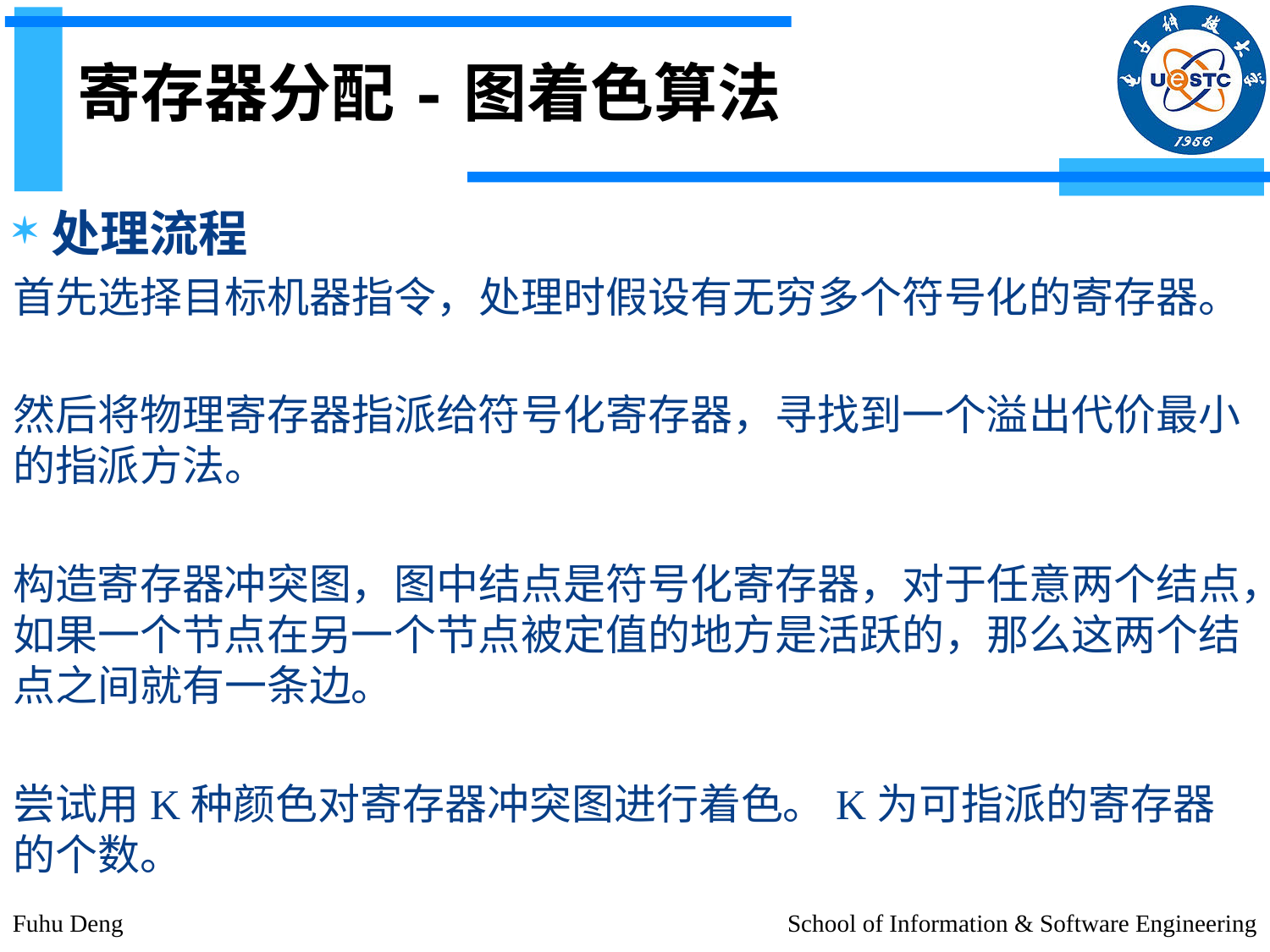

# 寄存器分配-图着色算法
处理流程
首先选择目标机器指令，处理时假设有无穷多个符号化的寄存器。

然后将物理寄存器指派给符号化寄存器，寻找到一个溢出代价最小的指派方法。

构造寄存器冲突图，图中结点是符号化寄存器，对于任意两个结点，如果一个节点在另一个节点被定值的地方是活跃的，那么这两个结点之间就有一条边。

尝试用K种颜色对寄存器冲突图进行着色。K为可指派的寄存器的个数。
Fuhu Deng
68
School of Information & Software Engineering